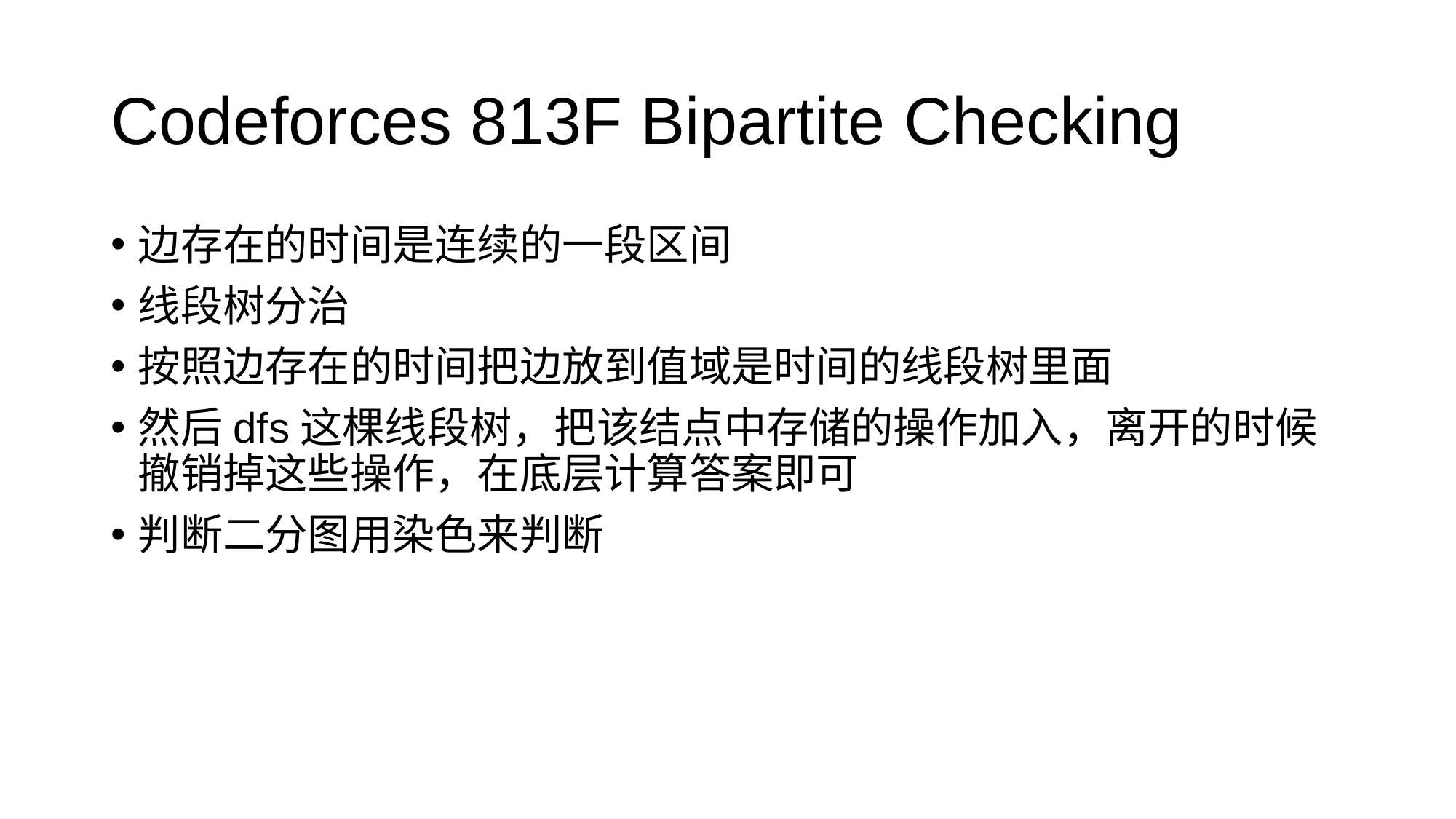

# Codeforces 813F Bipartite Checking
边存在的时间是连续的一段区间
线段树分治
按照边存在的时间把边放到值域是时间的线段树里面
然后dfs这棵线段树，把该结点中存储的操作加入，离开的时候撤销掉这些操作，在底层计算答案即可
判断二分图用染色来判断